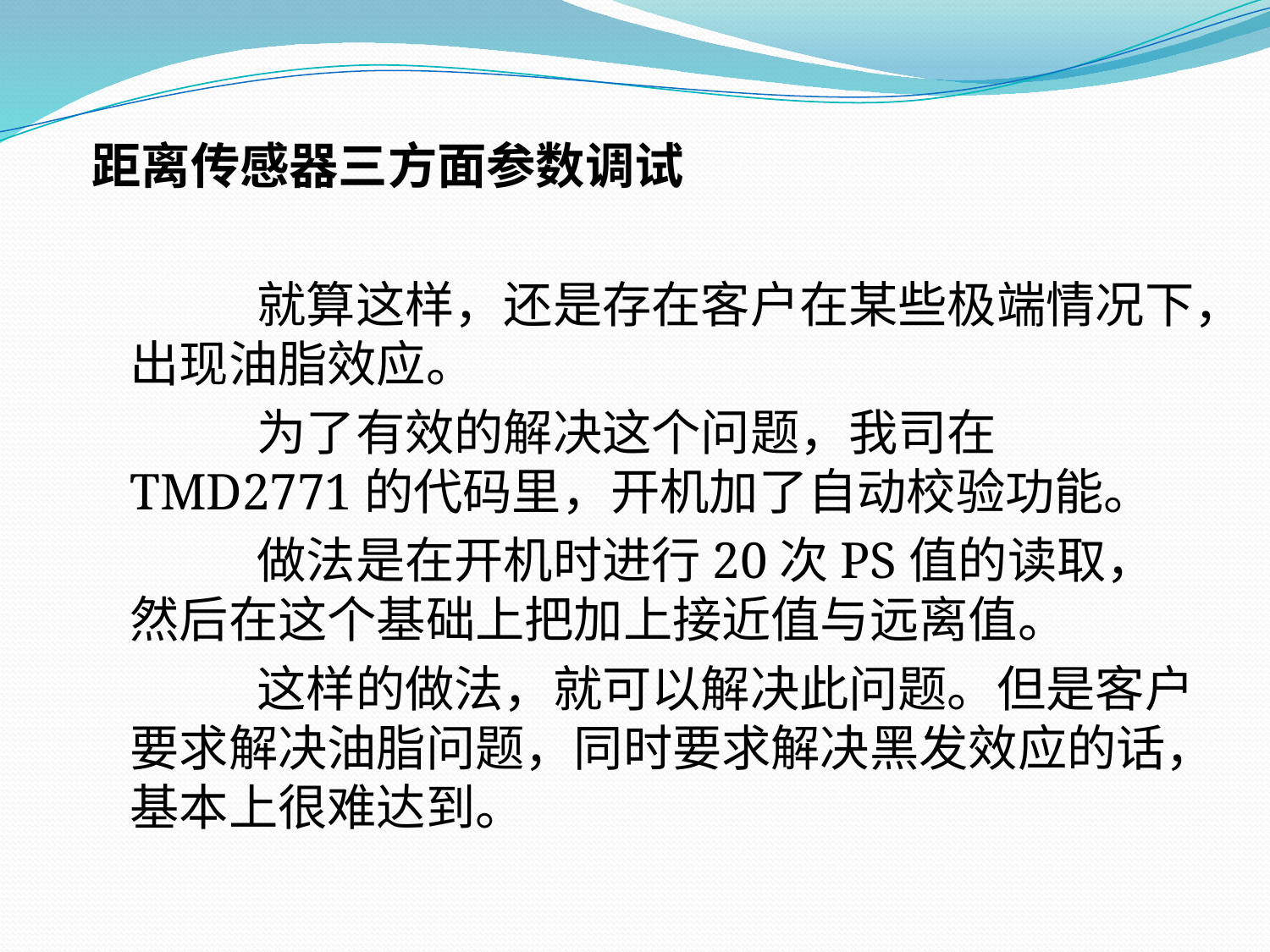

距离传感器三方面参数调试

		就算这样，还是存在客户在某些极端情况下，出现油脂效应。
		为了有效的解决这个问题，我司在TMD2771的代码里，开机加了自动校验功能。
		做法是在开机时进行20次PS值的读取，然后在这个基础上把加上接近值与远离值。
		这样的做法，就可以解决此问题。但是客户要求解决油脂问题，同时要求解决黑发效应的话，基本上很难达到。